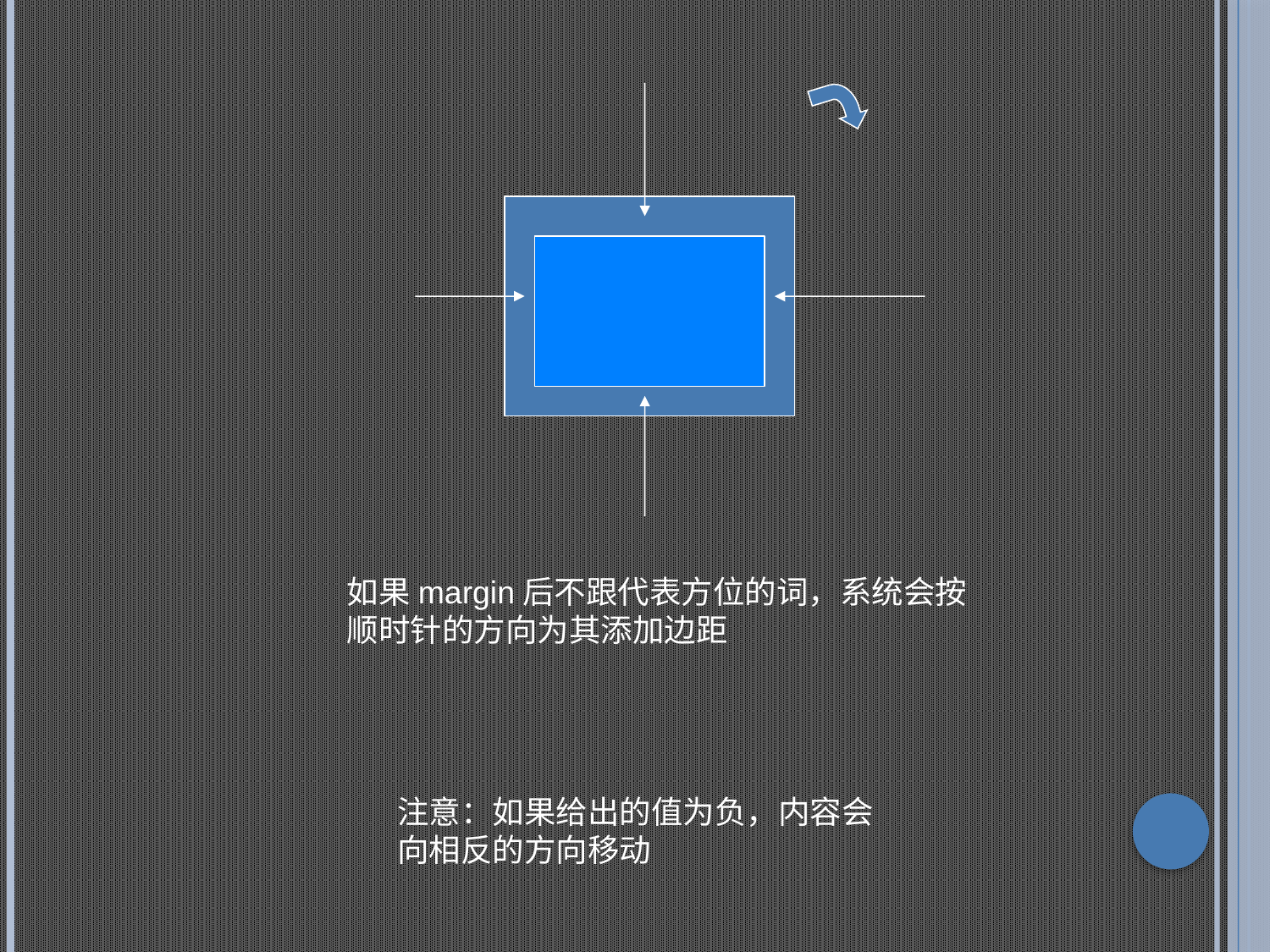

如果margin后不跟代表方位的词，系统会按顺时针的方向为其添加边距
注意：如果给出的值为负，内容会向相反的方向移动